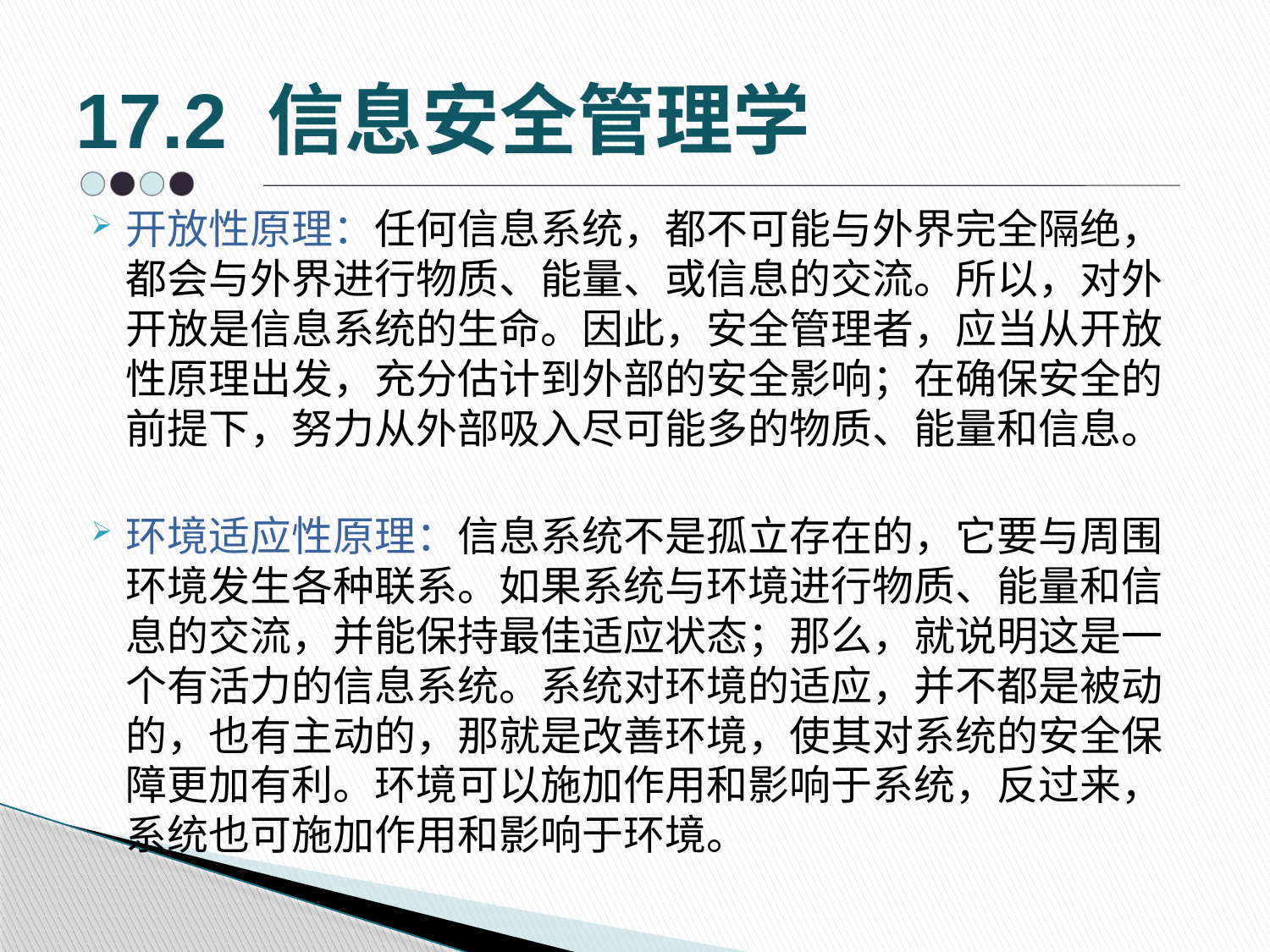

# 17.2 信息安全管理学

开放性原理：任何信息系统，都不可能与外界完全隔绝，都会与外界进行物质、能量、或信息的交流。所以，对外开放是信息系统的生命。因此，安全管理者，应当从开放性原理出发，充分估计到外部的安全影响；在确保安全的前提下，努力从外部吸入尽可能多的物质、能量和信息。

环境适应性原理：信息系统不是孤立存在的，它要与周围环境发生各种联系。如果系统与环境进行物质、能量和信息的交流，并能保持最佳适应状态；那么，就说明这是一个有活力的信息系统。系统对环境的适应，并不都是被动的，也有主动的，那就是改善环境，使其对系统的安全保障更加有利。环境可以施加作用和影响于系统，反过来，系统也可施加作用和影响于环境。